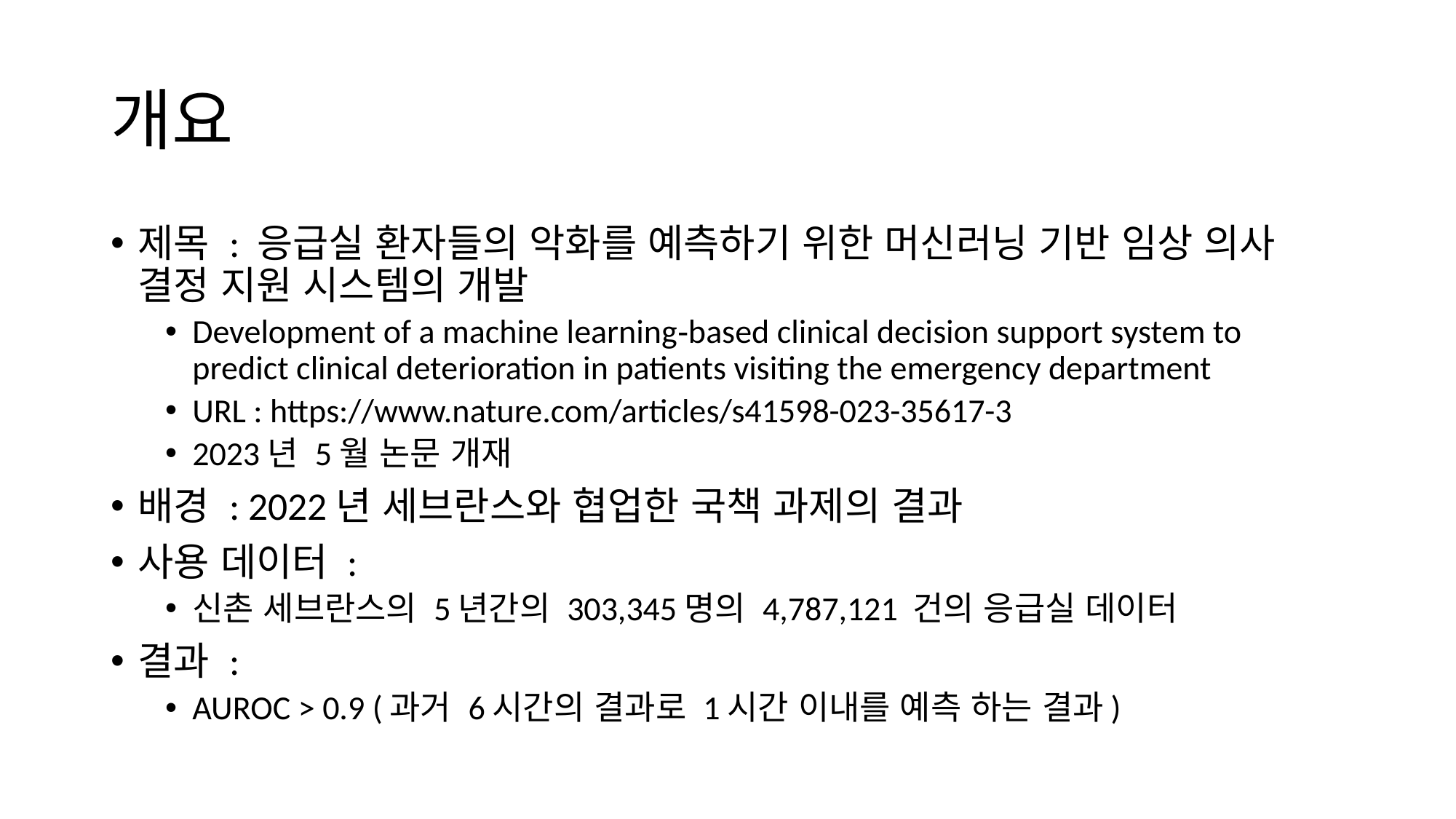

# 개요
제목 : 응급실 환자들의 악화를 예측하기 위한 머신러닝 기반 임상 의사 결정 지원 시스템의 개발
Development of a machine learning‑based clinical decision support system to predict clinical deterioration in patients visiting the emergency department
URL : https://www.nature.com/articles/s41598-023-35617-3
2023년 5월 논문 개재
배경 : 2022년 세브란스와 협업한 국책 과제의 결과
사용 데이터 :
신촌 세브란스의 5년간의 303,345명의 4,787,121 건의 응급실 데이터
결과 :
AUROC > 0.9 (과거 6시간의 결과로 1시간 이내를 예측 하는 결과)